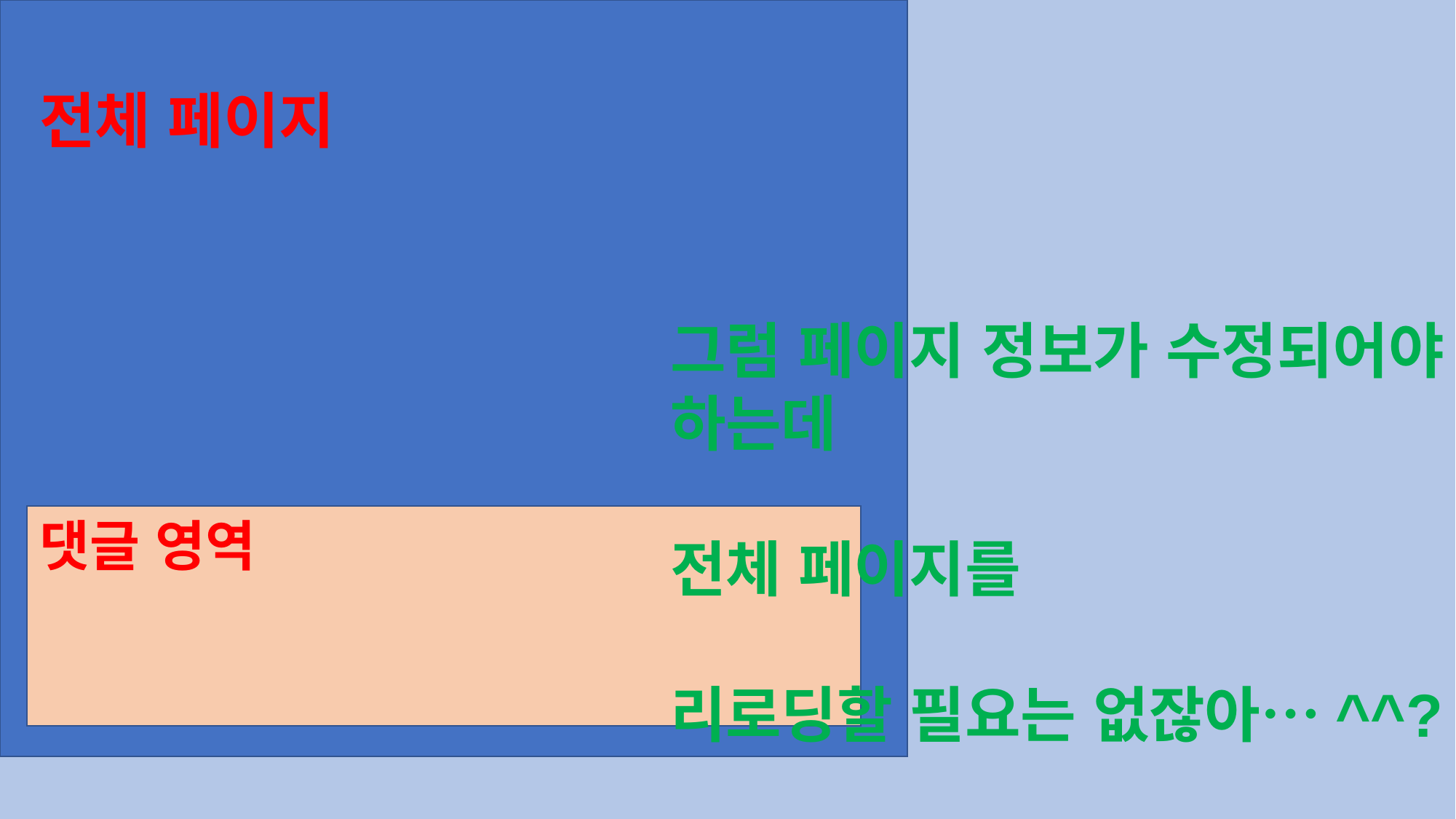

전체 페이지

그럼 페이지 정보가 수정되어야 하는데

전체 페이지를

리로딩할 필요는 없잖아…^^?

댓글 영역